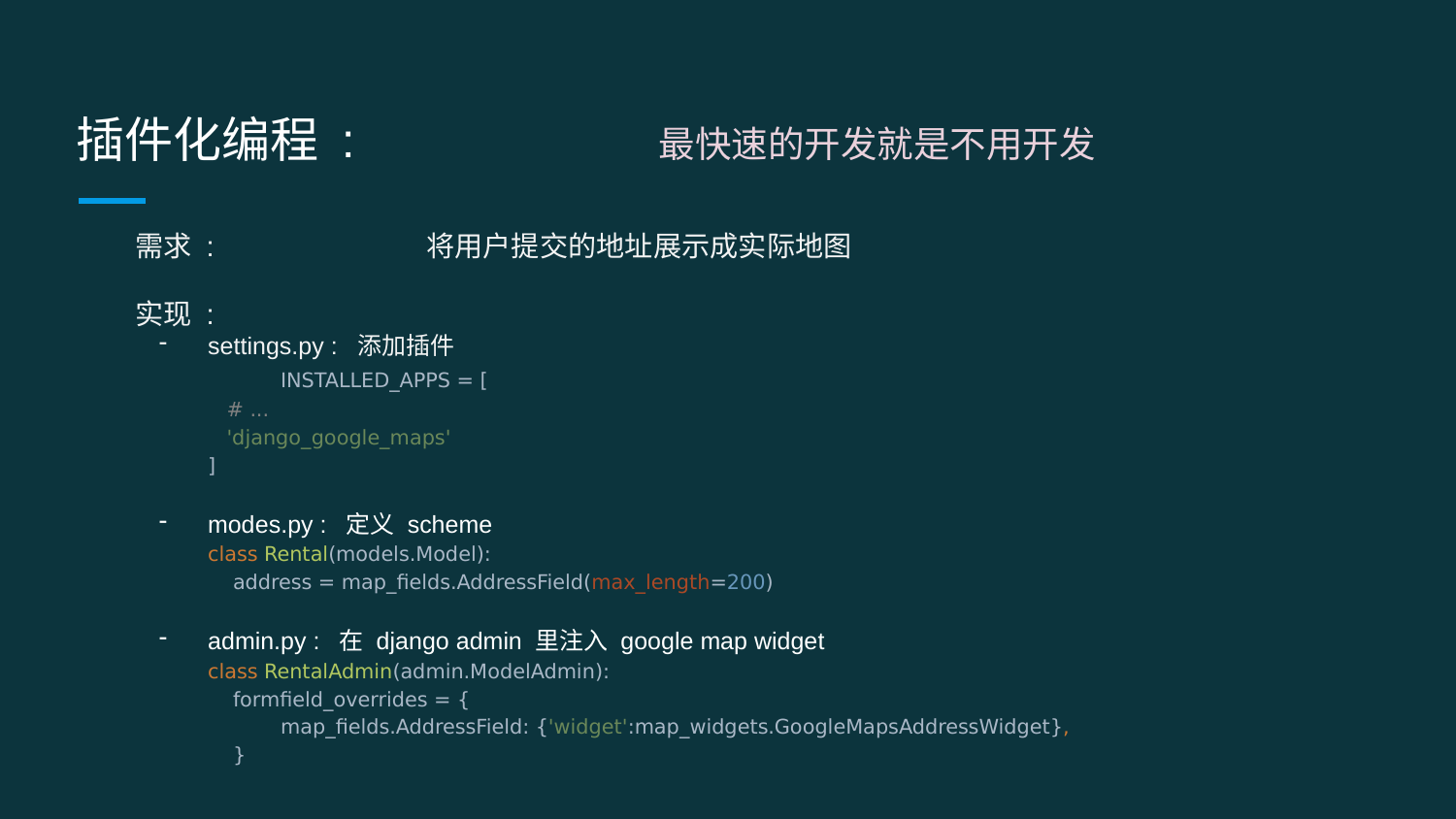

# 插件化编程 : 		最快速的开发就是不用开发
需求 :	  	将用户提交的地址展示成实际地图

实现 :
settings.py :  添加插件
	INSTALLED_APPS = [
   # ...
   'django_google_maps'
]

modes.py :  定义 scheme
class Rental(models.Model):
    address = map_fields.AddressField(max_length=200)

admin.py :  在 django admin 里注入 google map widget
class RentalAdmin(admin.ModelAdmin):
    formfield_overrides = {
map_fields.AddressField: {'widget':map_widgets.GoogleMapsAddressWidget},
    }